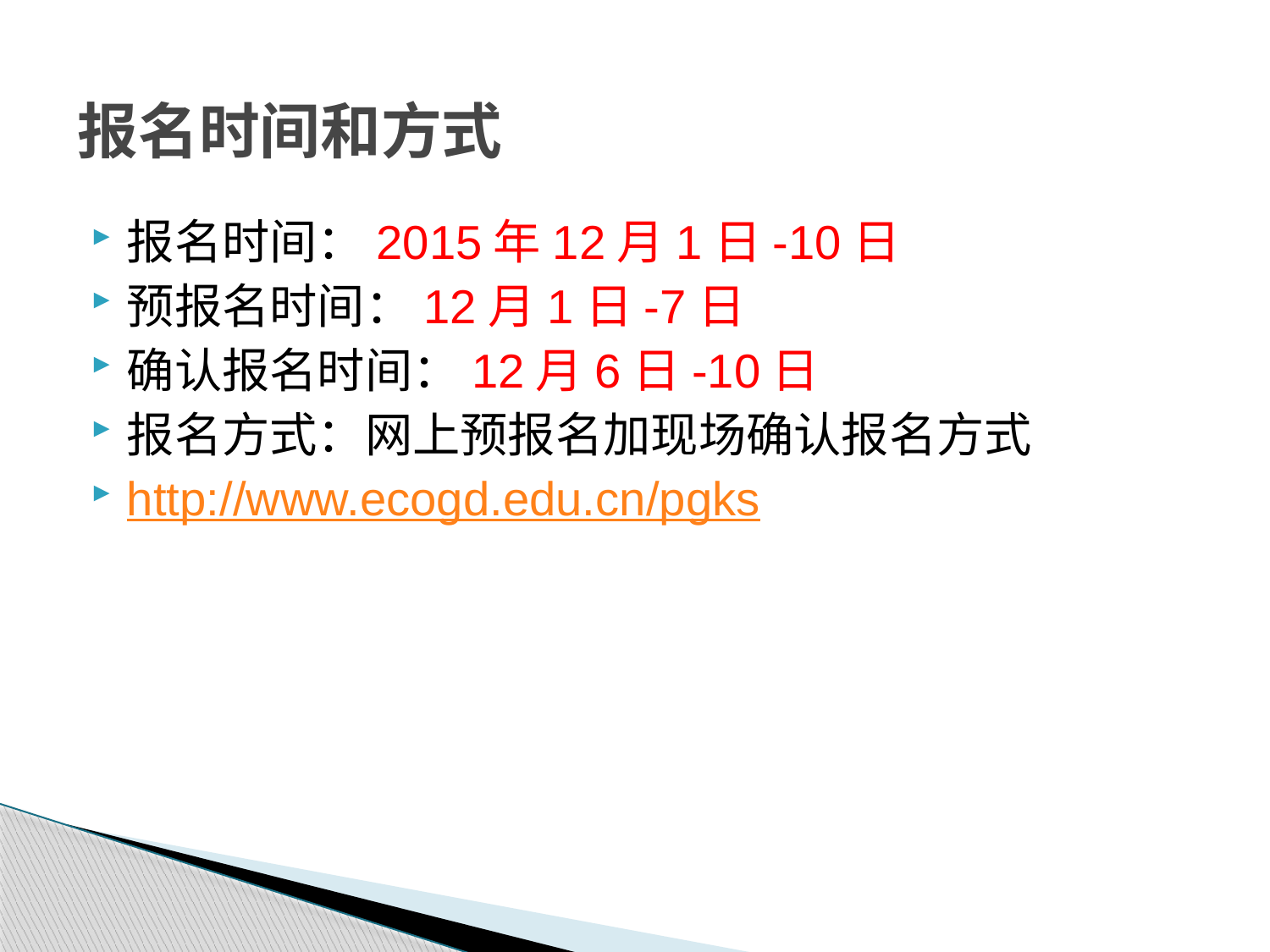

# 报名时间和方式
报名时间：2015年12月1日-10日
预报名时间：12月1日-7日
确认报名时间：12月6日-10日
报名方式：网上预报名加现场确认报名方式
http://www.ecogd.edu.cn/pgks